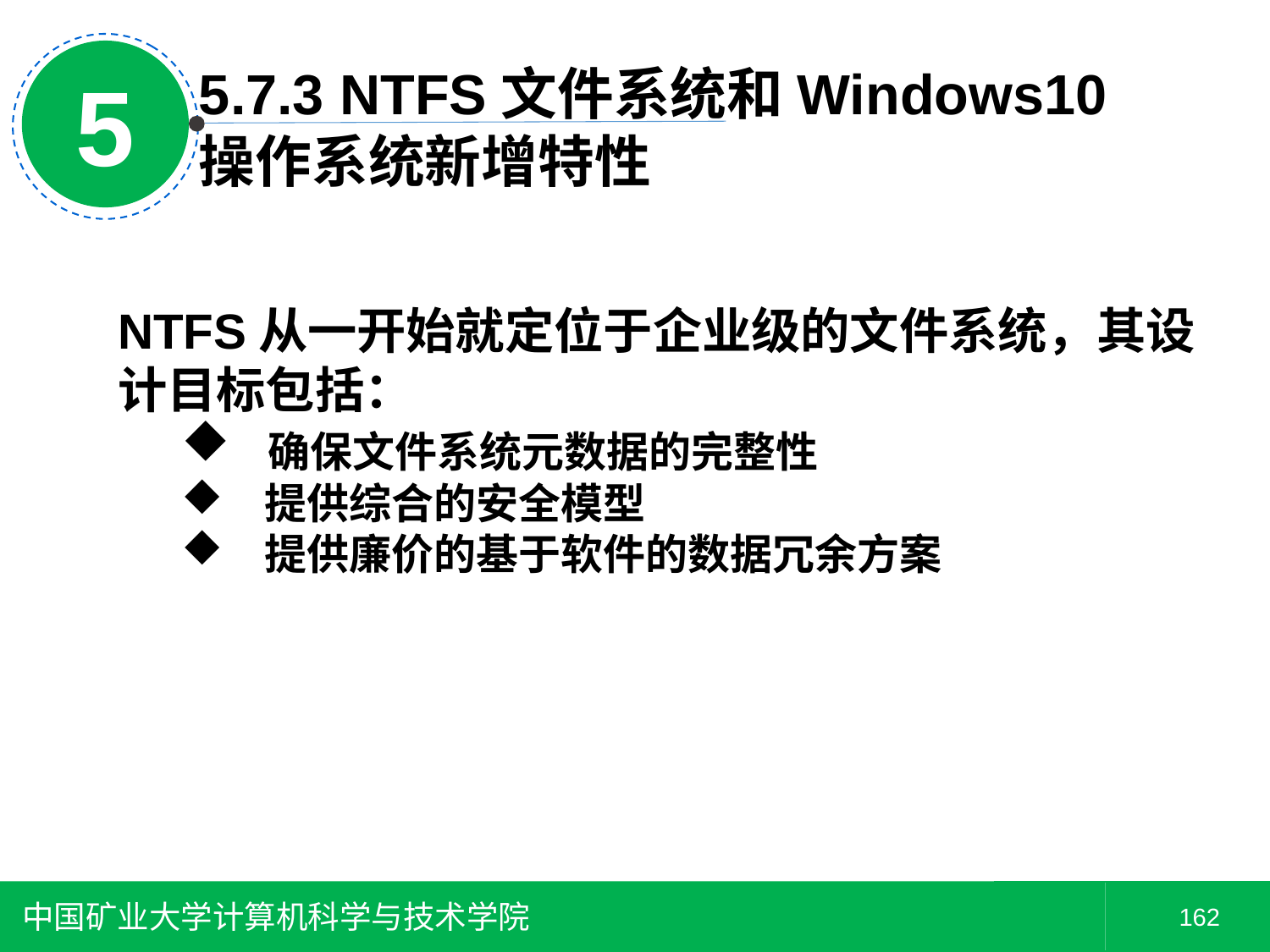

5
5.7.3 NTFS文件系统和Windows10操作系统新增特性

NTFS从一开始就定位于企业级的文件系统，其设计目标包括：
 确保文件系统元数据的完整性
 提供综合的安全模型
 提供廉价的基于软件的数据冗余方案